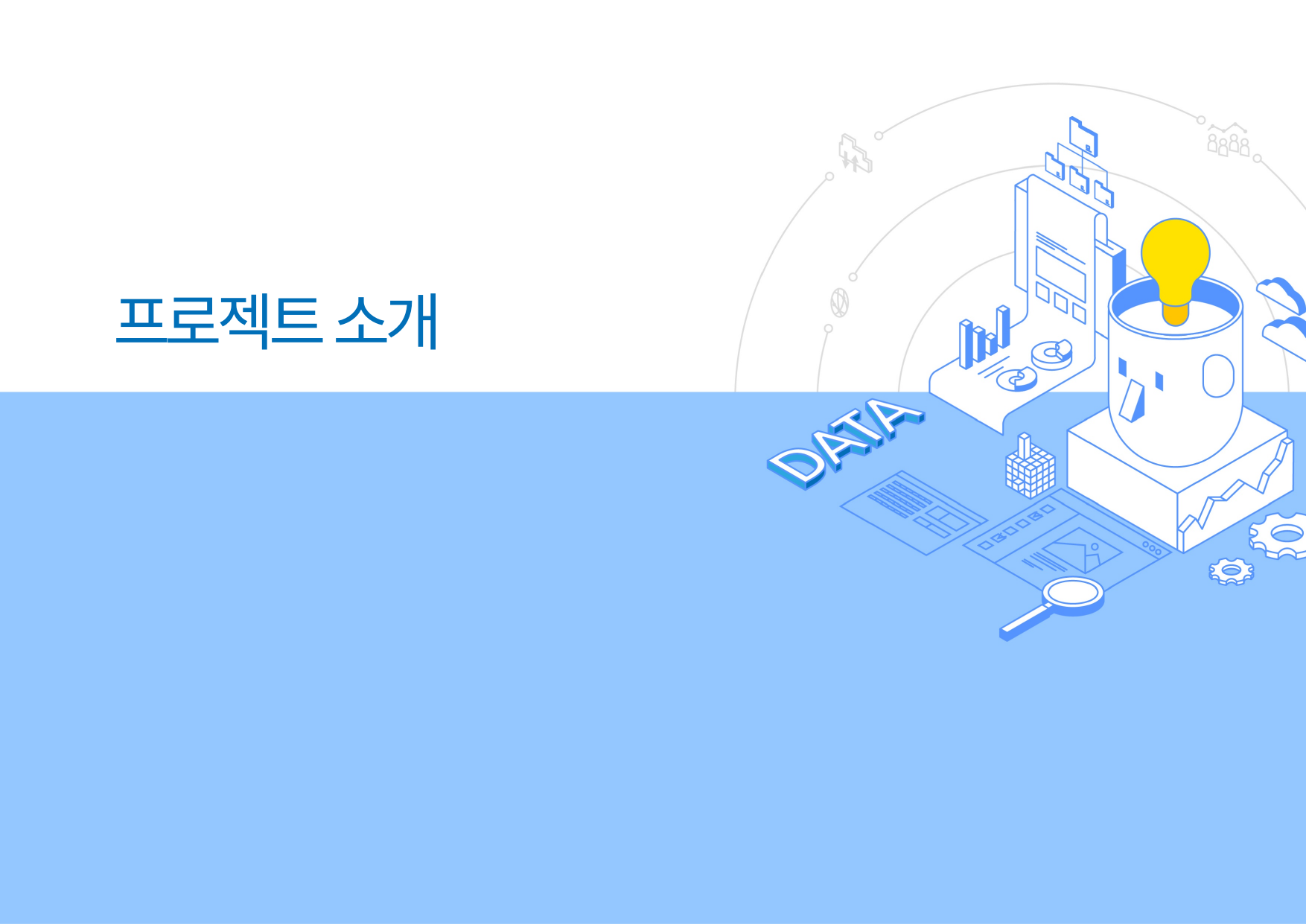

Ⅰ

프로젝트 소개
미세먼지 빅데이터 분석 및
사전예보 시스템 구축